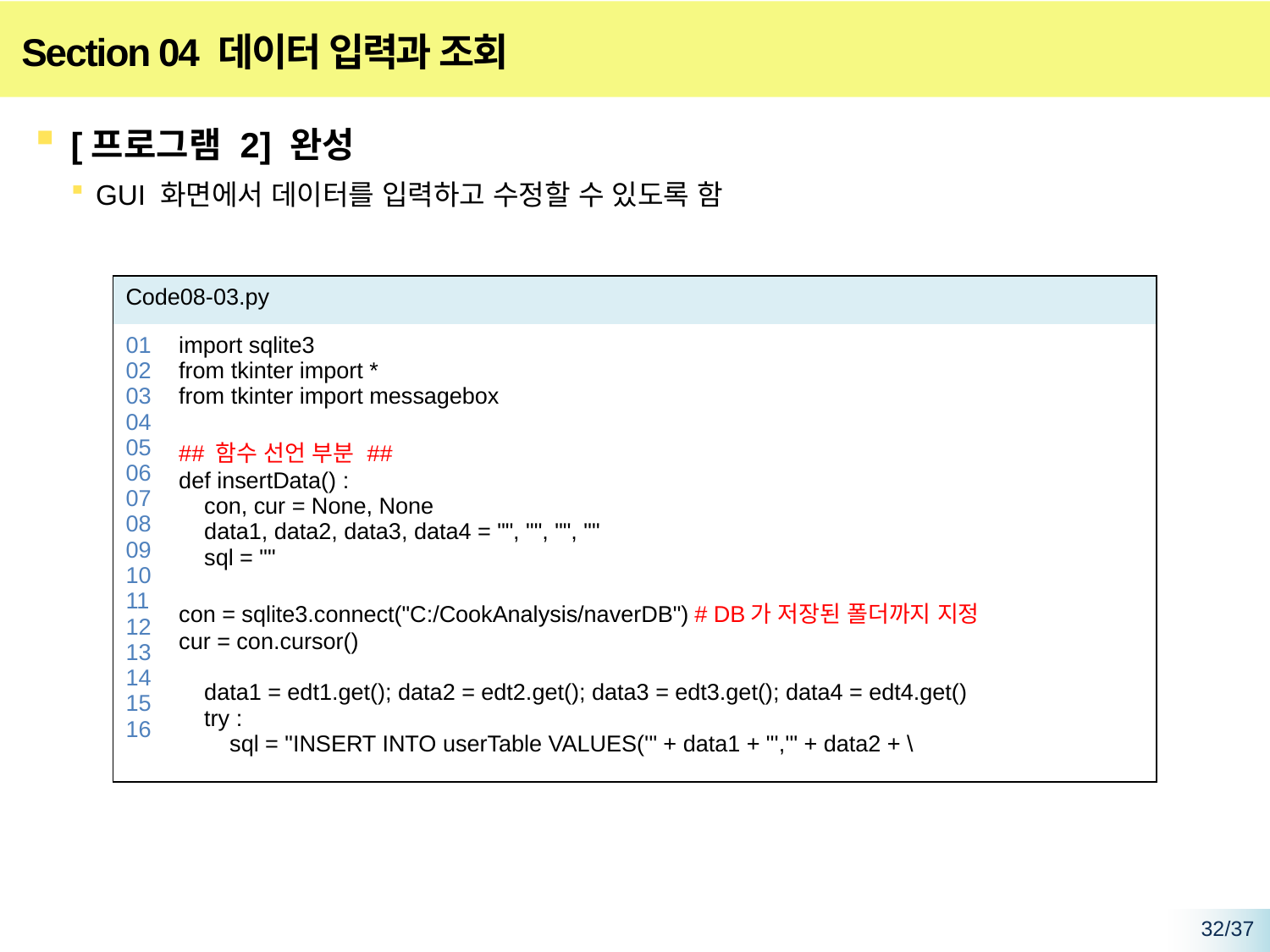

# Section 04 데이터 입력과 조회
[프로그램 2] 완성
GUI 화면에서 데이터를 입력하고 수정할 수 있도록 함
| Code08-03.py |  |
| --- | --- |
| 01 02 03 04 05 06 07 08 09 10 11 12 13 14 15 16 | import sqlite3 from tkinter import \* from tkinter import messagebox ## 함수 선언 부분 ## def insertData() : con, cur = None, None data1, data2, data3, data4 = "", "", "", "" sql = "" con = sqlite3.connect("C:/CookAnalysis/naverDB") # DB가 저장된 폴더까지 지정 cur = con.cursor() data1 = edt1.get(); data2 = edt2.get(); data3 = edt3.get(); data4 = edt4.get() try : sql = "INSERT INTO userTable VALUES('" + data1 + "','" + data2 + \ |